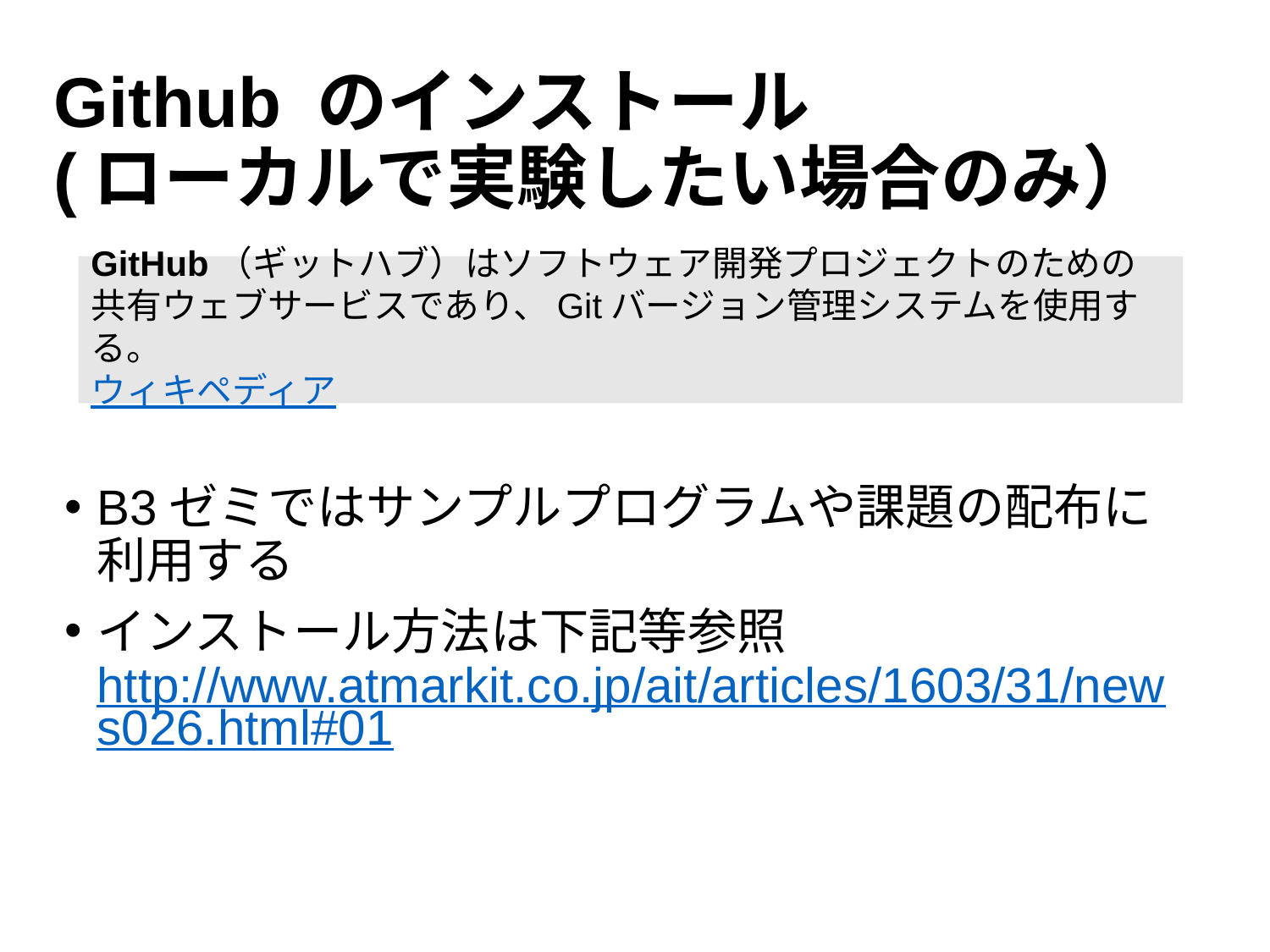

# Github のインストール (ローカルで実験したい場合のみ）
GitHub（ギットハブ）はソフトウェア開発プロジェクトのための
共有ウェブサービスであり、Gitバージョン管理システムを使用する。
ウィキペディア
B3ゼミではサンプルプログラムや課題の配布に利用する
インストール方法は下記等参照
http://www.atmarkit.co.jp/ait/articles/1603/31/news026.html#01